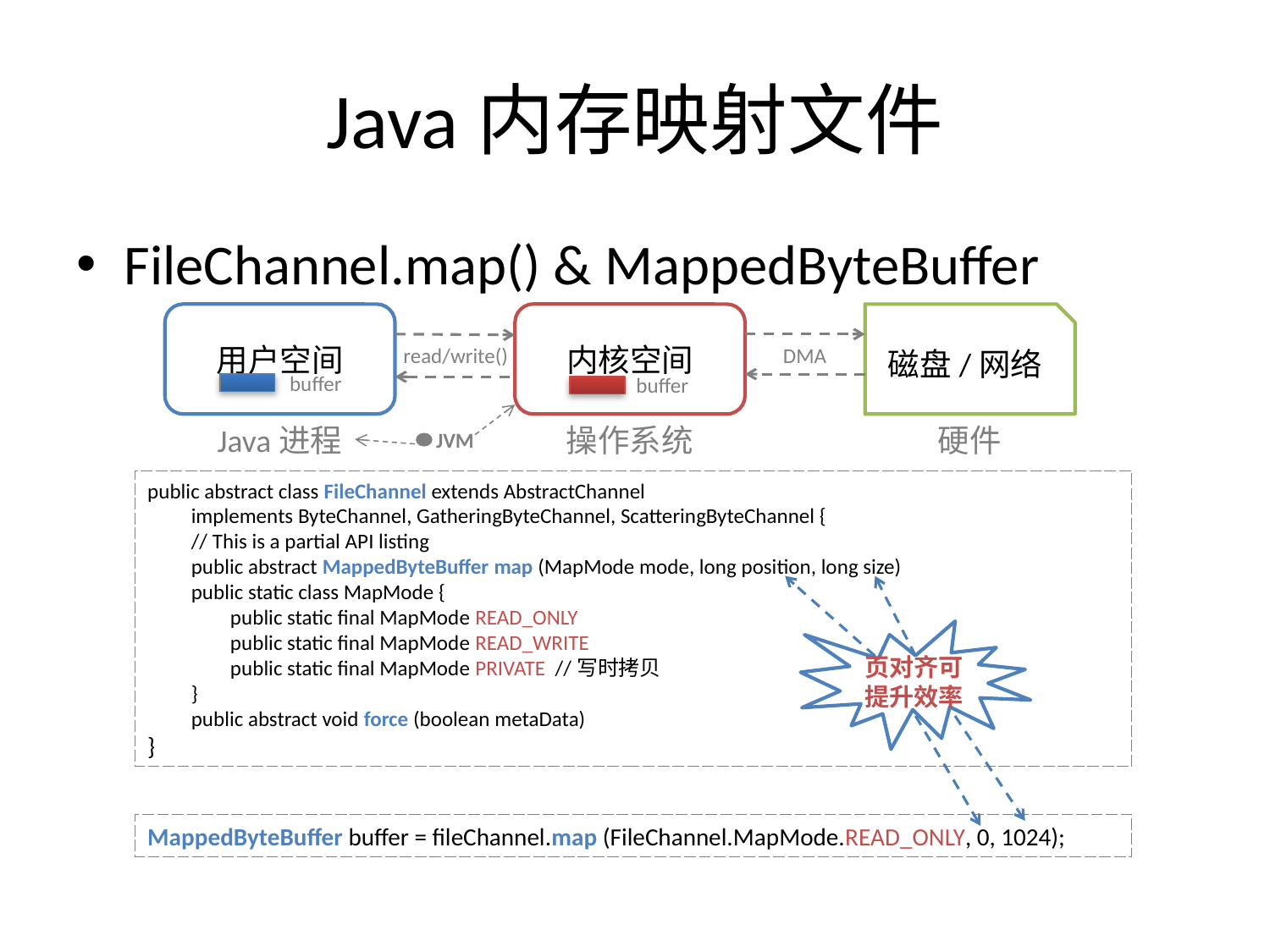

# Java内存映射文件
FileChannel.map() & MappedByteBuffer

用户空间
内核空间
磁盘/网络
read/write()
DMA
buffer
buffer

Java进程
硬件
操作系统
JVM

public abstract class FileChannel extends AbstractChannel
         implements ByteChannel, GatheringByteChannel, ScatteringByteChannel {
         // This is a partial API listing
         public abstract MappedByteBuffer map (MapMode mode, long position, long size)
         public static class MapMode {
                 public static final MapMode READ_ONLY
                 public static final MapMode READ_WRITE
                 public static final MapMode PRIVATE  //写时拷贝
         }
         public abstract void force (boolean metaData)
}
页对齐可提升效率
MappedByteBuffer buffer = fileChannel.map (FileChannel.MapMode.READ_ONLY, 0, 1024);